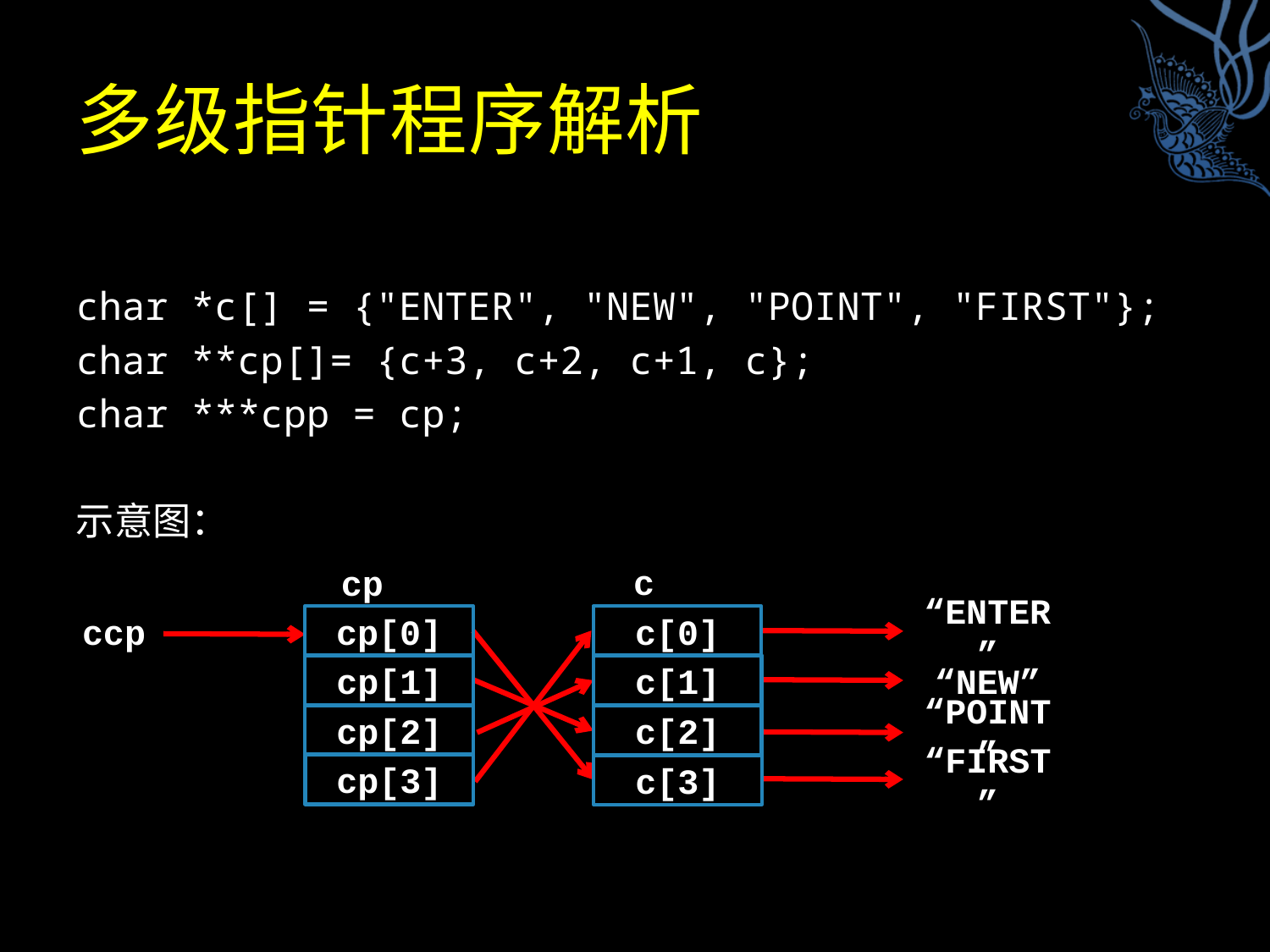

# 多级指针程序解析

char *c[] = {"ENTER", "NEW", "POINT", "FIRST"};
char **cp[]= {c+3, c+2, c+1, c};
char ***cpp = cp;

示意图：

c
c[0]
c[1]
c[2]
c[3]
cp
cp[0]
cp[1]
cp[2]
cp[3]
ccp
“ENTER”
“NEW”
“POINT”
“FIRST”